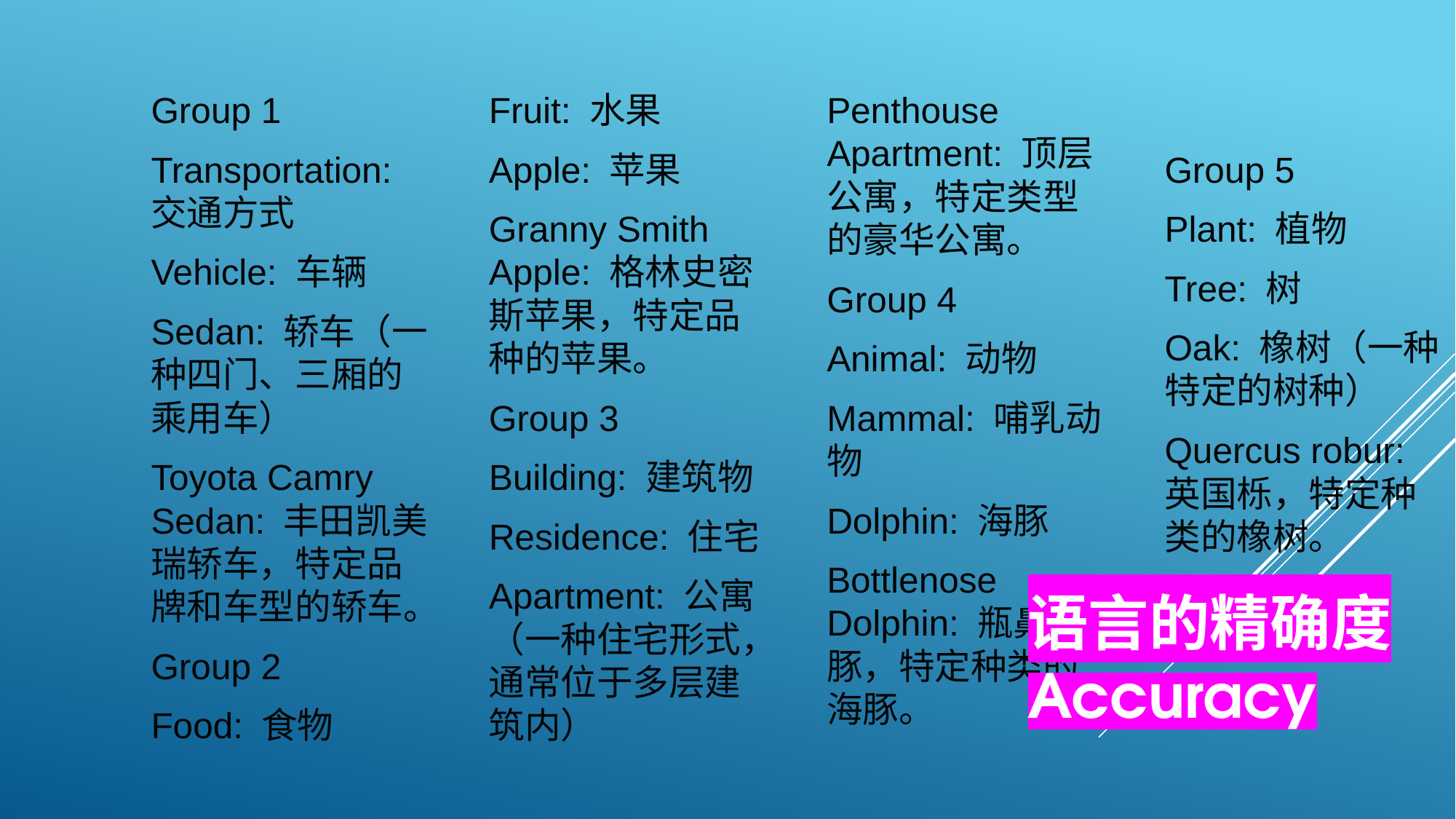

Group 1
Transportation: 交通方式
Vehicle: 车辆
Sedan: 轿车（一种四门、三厢的乘用车）
Toyota Camry Sedan: 丰田凯美瑞轿车，特定品牌和车型的轿车。
Group 2
Food: 食物
Fruit: 水果
Apple: 苹果
Granny Smith Apple: 格林史密斯苹果，特定品种的苹果。
Group 3
Building: 建筑物
Residence: 住宅
Apartment: 公寓（一种住宅形式，通常位于多层建筑内）
Penthouse Apartment: 顶层公寓，特定类型的豪华公寓。
Group 4
Animal: 动物
Mammal: 哺乳动物
Dolphin: 海豚
Bottlenose Dolphin: 瓶鼻海豚，特定种类的海豚。

Group 5
Plant: 植物
Tree: 树
Oak: 橡树（一种特定的树种）
Quercus robur: 英国栎，特定种类的橡树。

语言的精确度 Accuracy